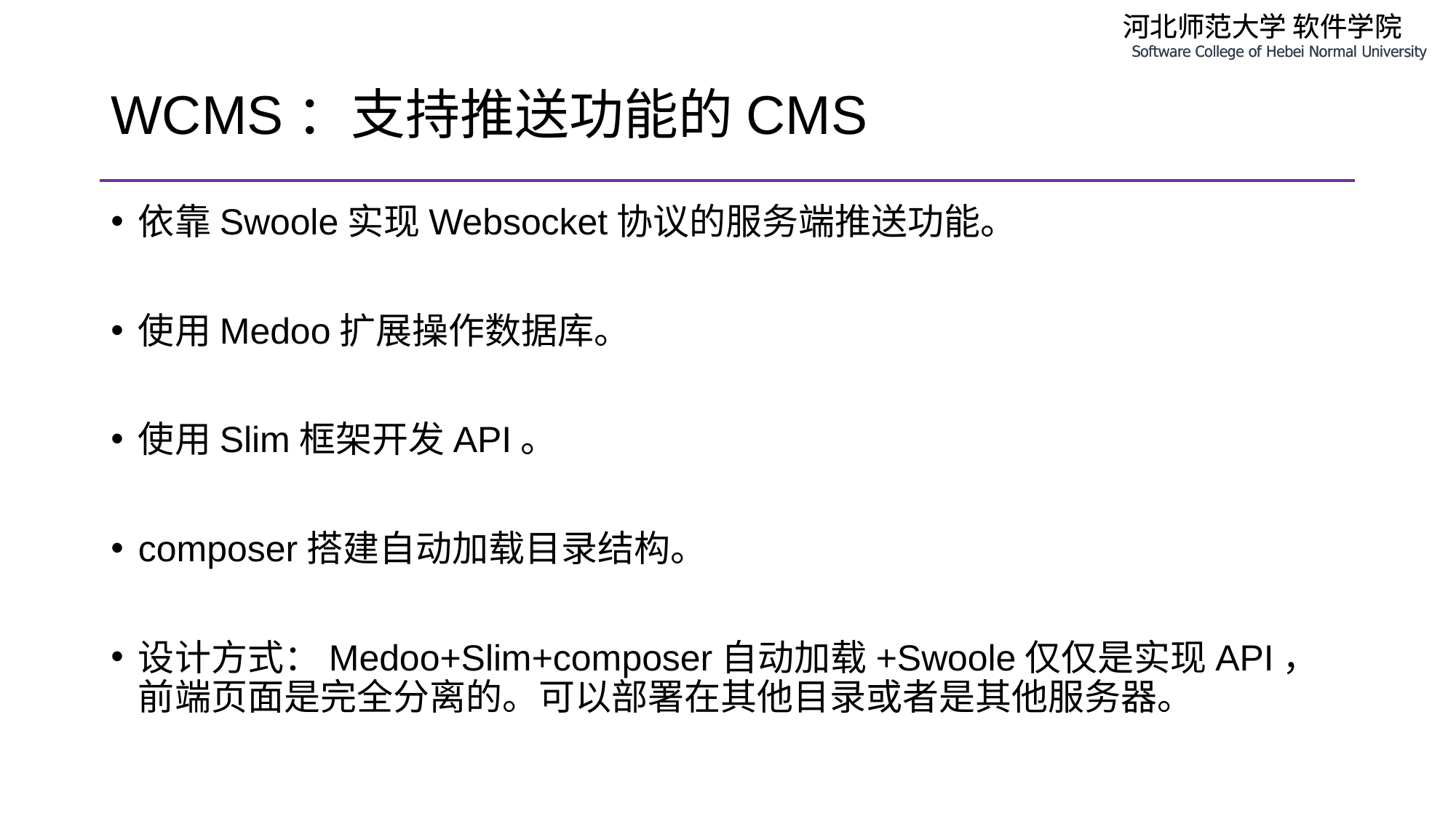

# WCMS：支持推送功能的CMS
依靠Swoole实现Websocket协议的服务端推送功能。

使用Medoo扩展操作数据库。

使用Slim框架开发API。

composer搭建自动加载目录结构。

设计方式：Medoo+Slim+composer自动加载+Swoole仅仅是实现API，前端页面是完全分离的。可以部署在其他目录或者是其他服务器。